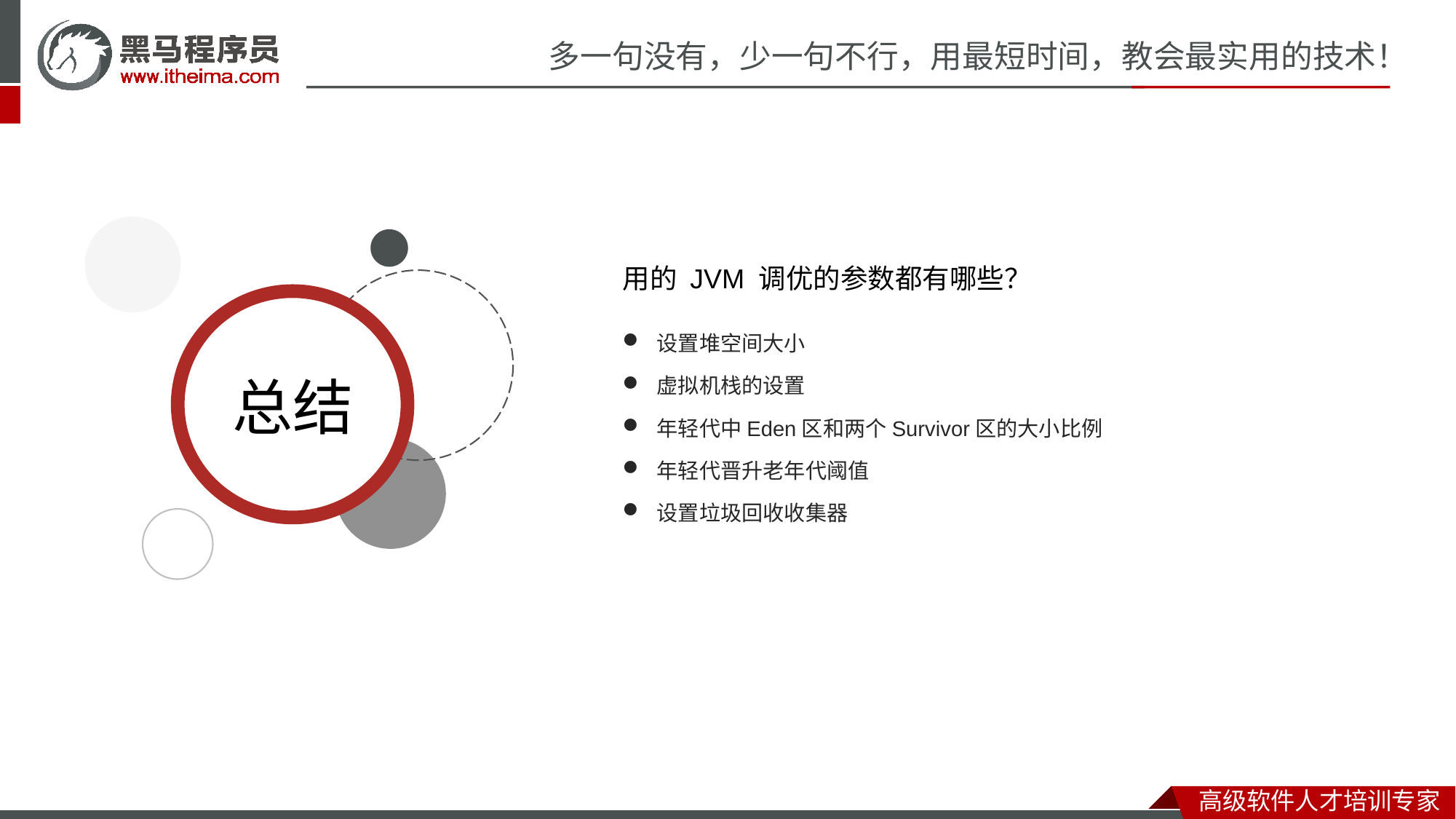

用的 JVM 调优的参数都有哪些？
设置堆空间大小
虚拟机栈的设置
年轻代中Eden区和两个Survivor区的大小比例
年轻代晋升老年代阈值
设置垃圾回收收集器